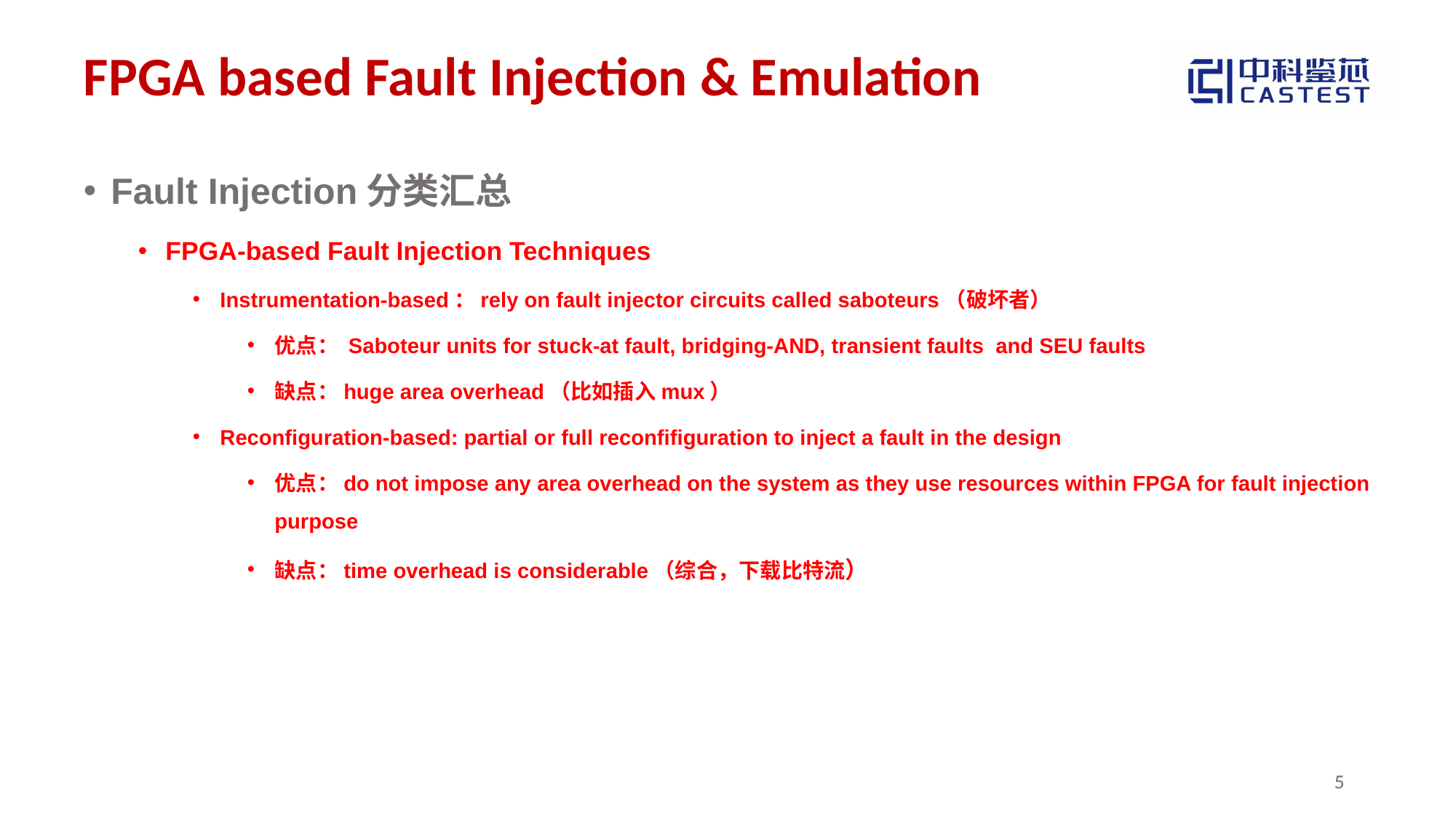

# FPGA based Fault Injection & Emulation
Fault Injection分类汇总
FPGA-based Fault Injection Techniques
Instrumentation-based：rely on fault injector circuits called saboteurs（破坏者）
优点： Saboteur units for stuck-at fault, bridging-AND, transient faults  and SEU faults
缺点：huge area overhead（比如插入mux）
Reconfiguration-based: partial or full reconfifiguration to inject a fault in the design
优点：do not impose any area overhead on the system as they use resources within FPGA for fault injection purpose
缺点：time overhead is considerable（综合，下载比特流）